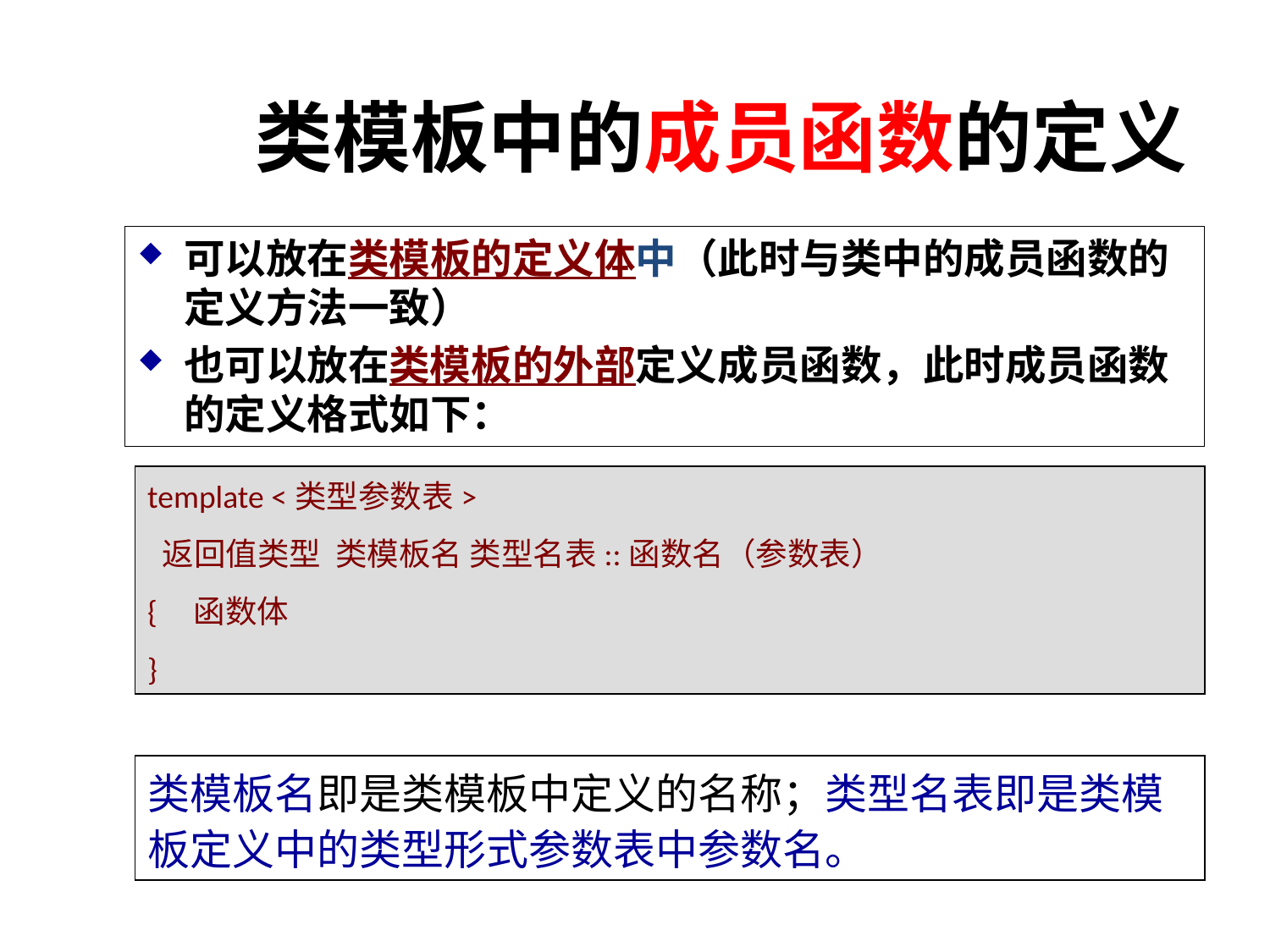

# 类模板中的成员函数的定义
可以放在类模板的定义体中（此时与类中的成员函数的定义方法一致）
也可以放在类模板的外部定义成员函数，此时成员函数的定义格式如下：
template <类型参数表>
 返回值类型  类模板名 类型名表::函数名（参数表）
{    函数体
}
类模板名即是类模板中定义的名称；类型名表即是类模板定义中的类型形式参数表中参数名。